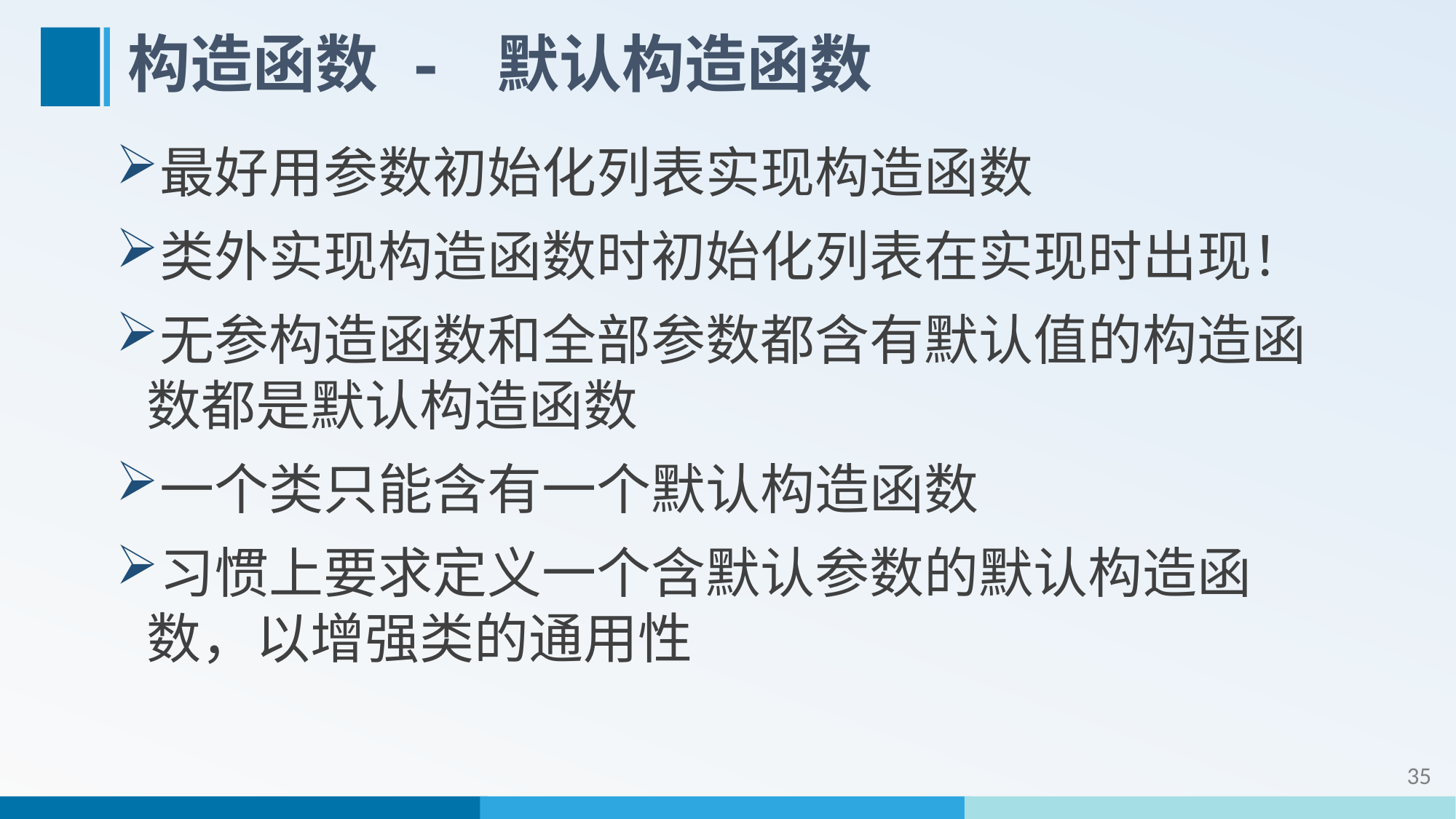

# 构造函数 - 默认构造函数
最好用参数初始化列表实现构造函数
类外实现构造函数时初始化列表在实现时出现！
无参构造函数和全部参数都含有默认值的构造函数都是默认构造函数
一个类只能含有一个默认构造函数
习惯上要求定义一个含默认参数的默认构造函数，以增强类的通用性